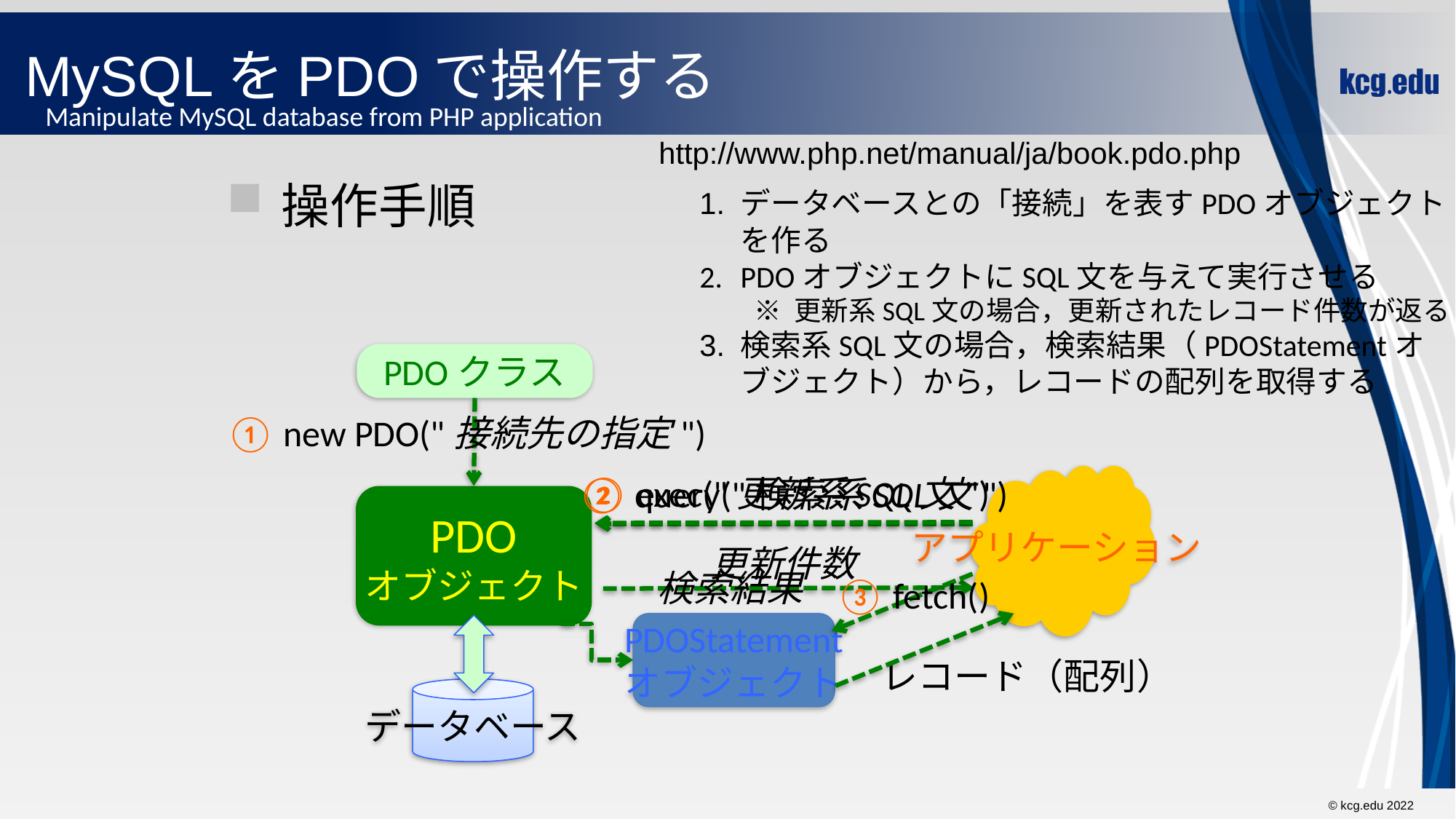

# MySQLをPDOで操作する
Manipulate MySQL database from PHP application
http://www.php.net/manual/ja/book.pdo.php
操作手順
データベースとの「接続」を表すPDOオブジェクトを作る
PDOオブジェクトにSQL文を与えて実行させる
※ 更新系SQL文の場合，更新されたレコード件数が返る
検索系SQL文の場合，検索結果（PDOStatementオブジェクト）から，レコードの配列を取得する
PDOクラス
① new PDO("接続先の指定")
② exec("更新系SQL文")
アプリケーション
② query("検索系SQL文")
PDO
オブジェクト
更新件数
検索結果
③ fetch()
PDOStatement
オブジェクト

レコード（配列）
データベース